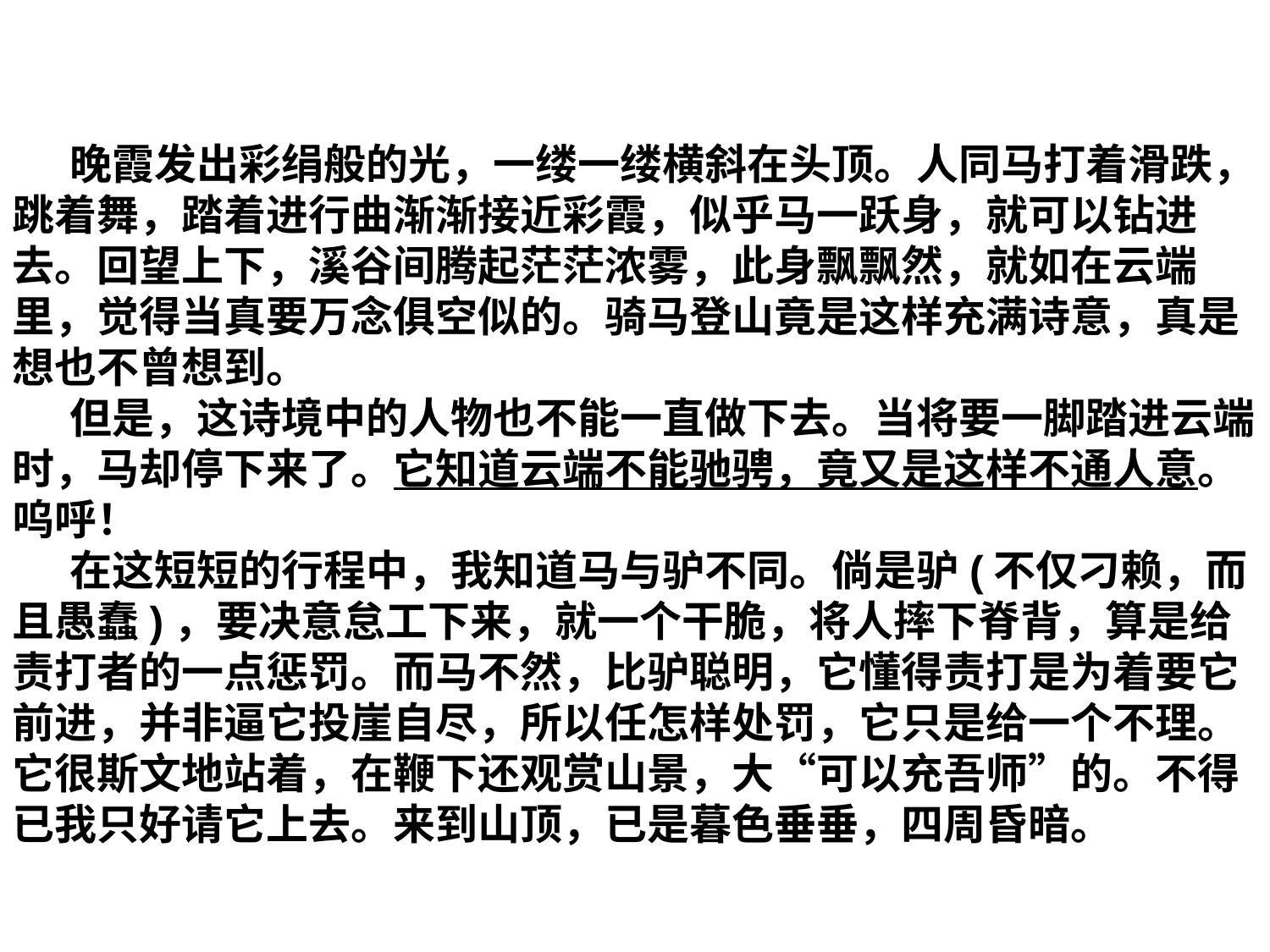

晚霞发出彩绢般的光，一缕一缕横斜在头顶。人同马打着滑跌，跳着舞，踏着进行曲渐渐接近彩霞，似乎马一跃身，就可以钻进去。回望上下，溪谷间腾起茫茫浓雾，此身飘飘然，就如在云端里，觉得当真要万念俱空似的。骑马登山竟是这样充满诗意，真是想也不曾想到。
     但是，这诗境中的人物也不能一直做下去。当将要一脚踏进云端时，马却停下来了。它知道云端不能驰骋，竟又是这样不通人意。呜呼！
     在这短短的行程中，我知道马与驴不同。倘是驴(不仅刁赖，而且愚蠢)，要决意怠工下来，就一个干脆，将人摔下脊背，算是给责打者的一点惩罚。而马不然，比驴聪明，它懂得责打是为着要它前进，并非逼它投崖自尽，所以任怎样处罚，它只是给一个不理。它很斯文地站着，在鞭下还观赏山景，大“可以充吾师”的。不得已我只好请它上去。来到山顶，已是暮色垂垂，四周昏暗。